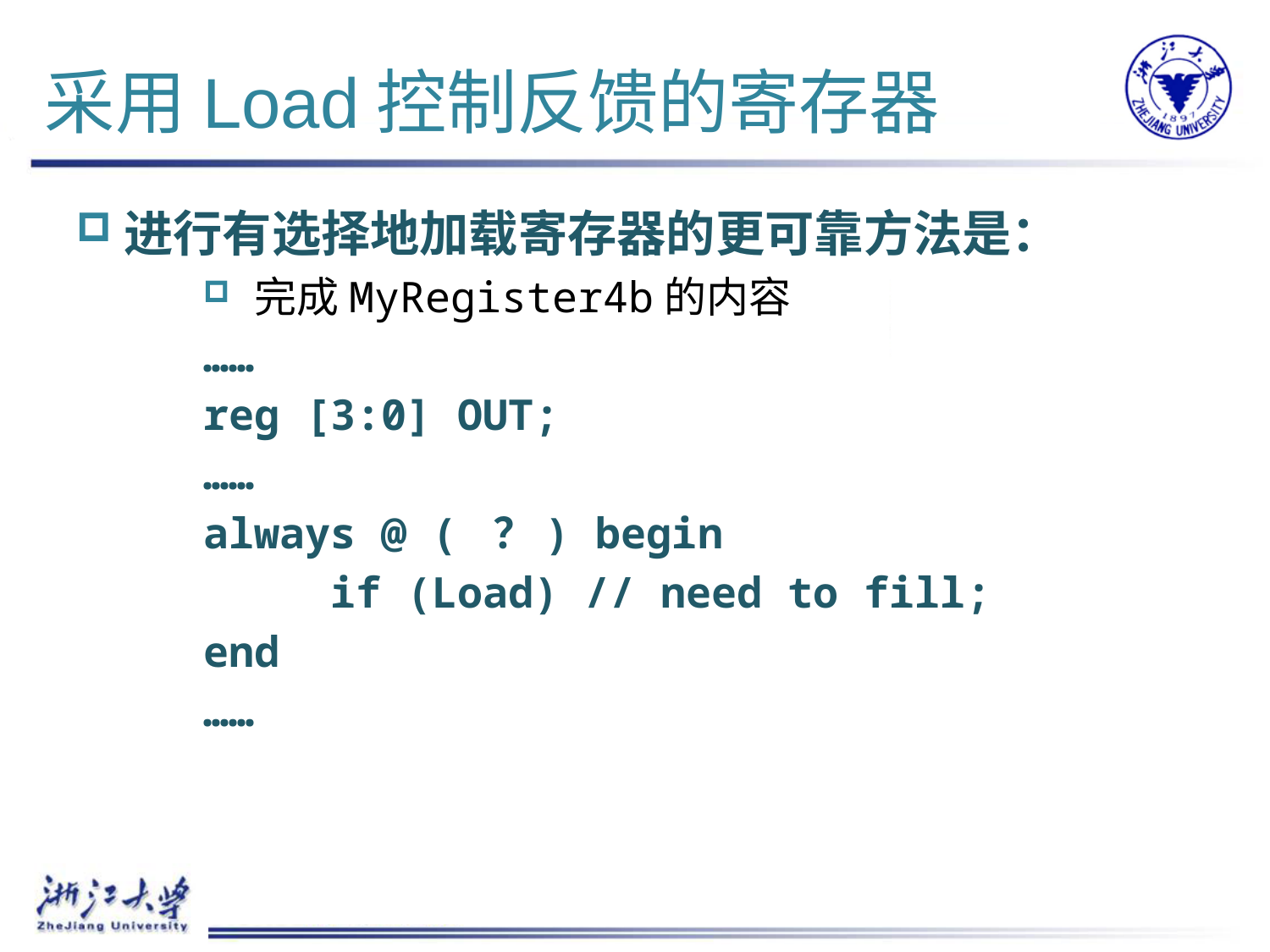

# 采用Load控制反馈的寄存器
进行有选择地加载寄存器的更可靠方法是：
 完成MyRegister4b的内容
	……
	reg [3:0] OUT;
	……
	always @ ( ？) begin
		if (Load) // need to fill;
	end
	……